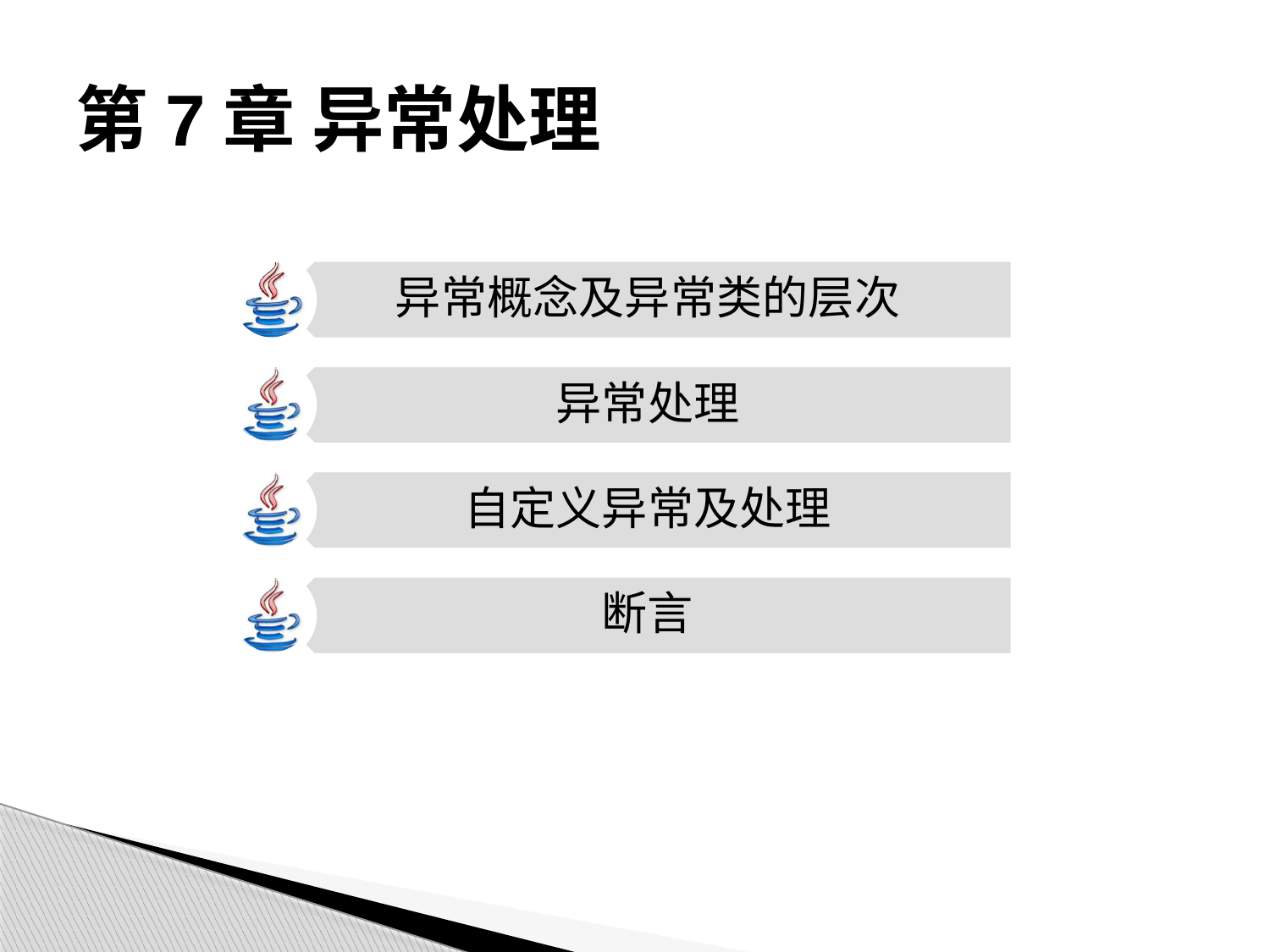

# 第7章 异常处理
异常概念及异常类的层次
异常处理
自定义异常及处理
断言